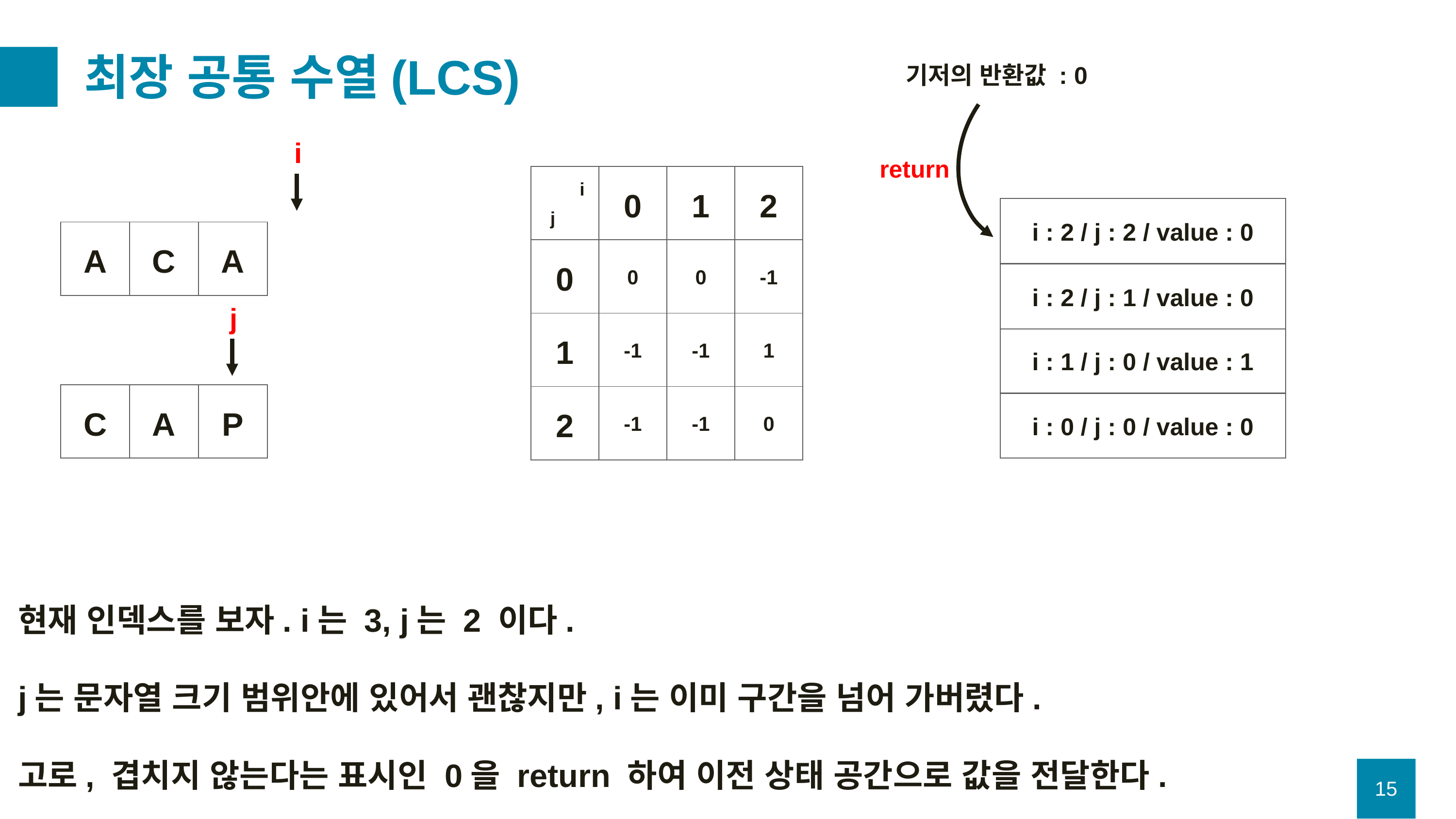

# 최장 공통 수열(LCS)

기저의 반환값 : 0
i
return
|  | 0 | 1 | 2 |
| --- | --- | --- | --- |
| 0 | 0 | 0 | -1 |
| 1 | -1 | -1 | 1 |
| 2 | -1 | -1 | 0 |
i
i : 2 / j : 2 / value : 0
j
| A | C | A |
| --- | --- | --- |
i : 2 / j : 1 / value : 0
j
i : 1 / j : 0 / value : 1
| C | A | P |
| --- | --- | --- |
i : 0 / j : 0 / value : 0
현재 인덱스를 보자. i는 3, j는 2 이다.

j는 문자열 크기 범위안에 있어서 괜찮지만, i는 이미 구간을 넘어 가버렸다.

고로, 겹치지 않는다는 표시인 0을 return 하여 이전 상태 공간으로 값을 전달한다.
15